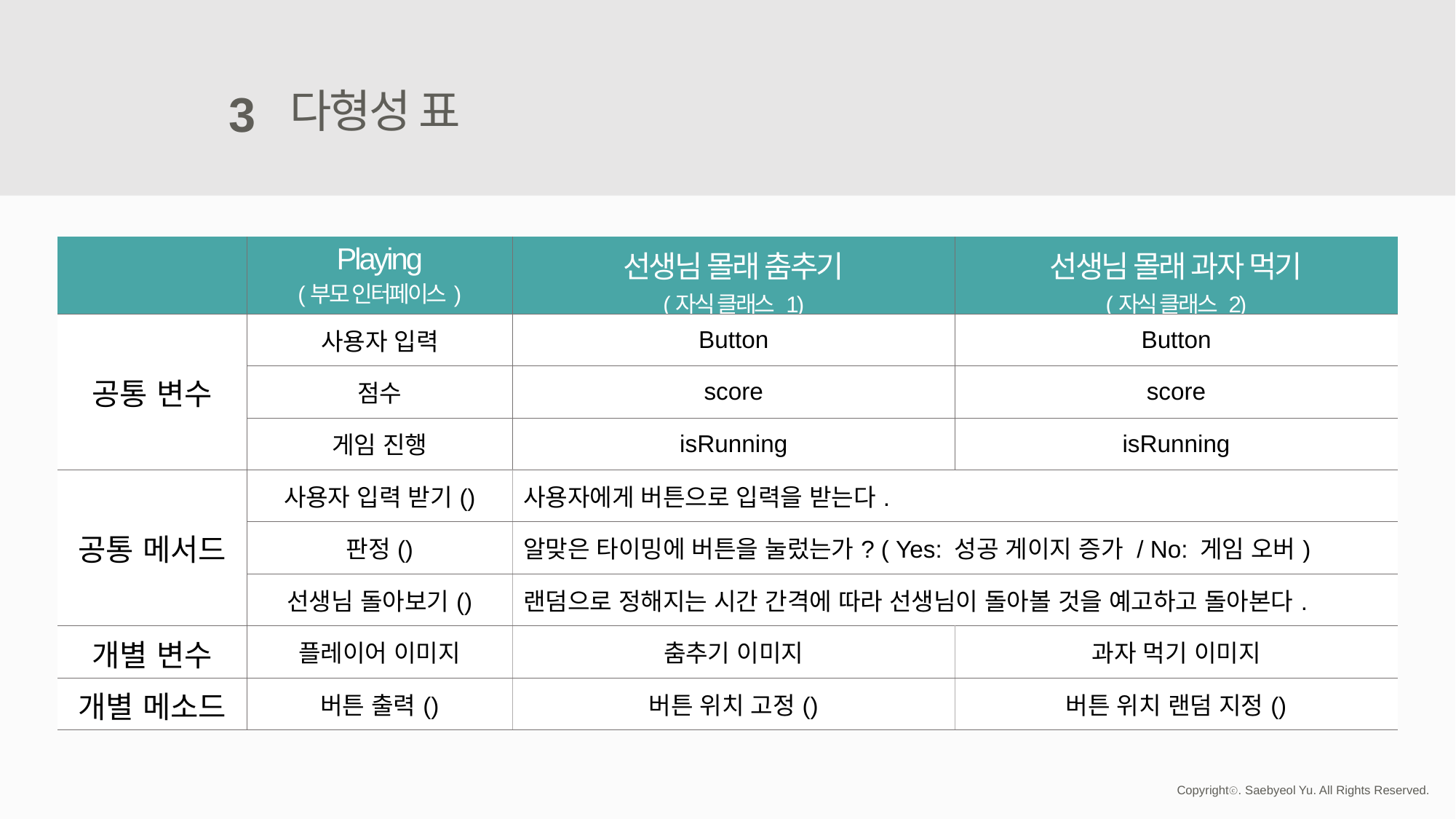

다형성 표
3
|  | Playing (부모 인터페이스) | 선생님 몰래 춤추기 (자식 클래스 1) | 선생님 몰래 과자 먹기 (자식 클래스 2) |
| --- | --- | --- | --- |
| 공통 변수 | 사용자 입력 | Button | Button |
|  | 점수 | score | score |
|  | 게임 진행 | isRunning | isRunning |
| 공통 메서드 | 사용자 입력 받기() | 사용자에게 버튼으로 입력을 받는다. |  |
|  | 판정() | 알맞은 타이밍에 버튼을 눌렀는가? ( Yes: 성공 게이지 증가 / No: 게임 오버) |  |
|  | 선생님 돌아보기() | 랜덤으로 정해지는 시간 간격에 따라 선생님이 돌아볼 것을 예고하고 돌아본다. |  |
| 개별 변수 | 플레이어 이미지 | 춤추기 이미지 | 과자 먹기 이미지 |
| 개별 메소드 | 버튼 출력() | 버튼 위치 고정() | 버튼 위치 랜덤 지정() |